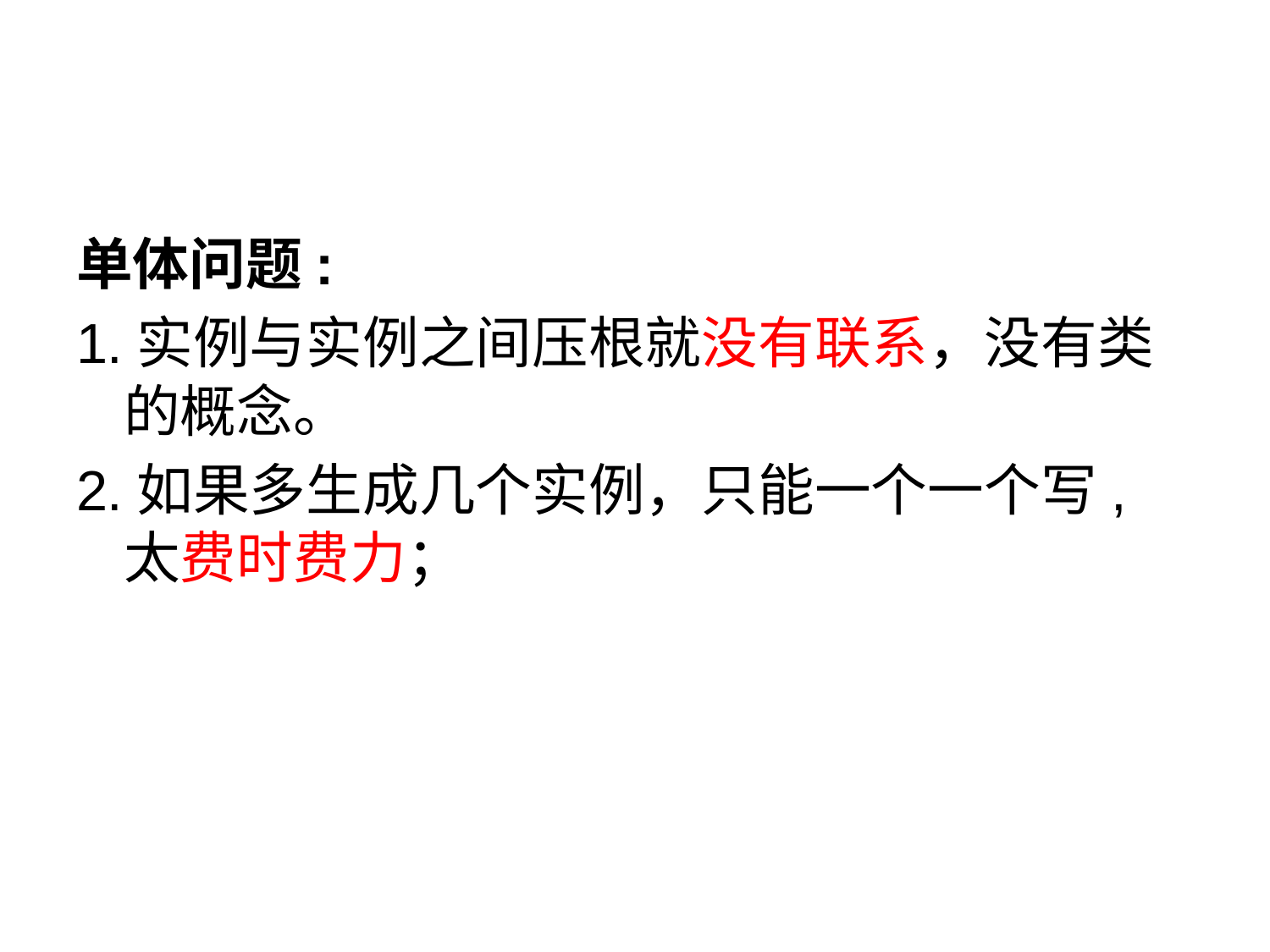

单体问题:
1.实例与实例之间压根就没有联系，没有类的概念。
2.如果多生成几个实例，只能一个一个写,太费时费力；